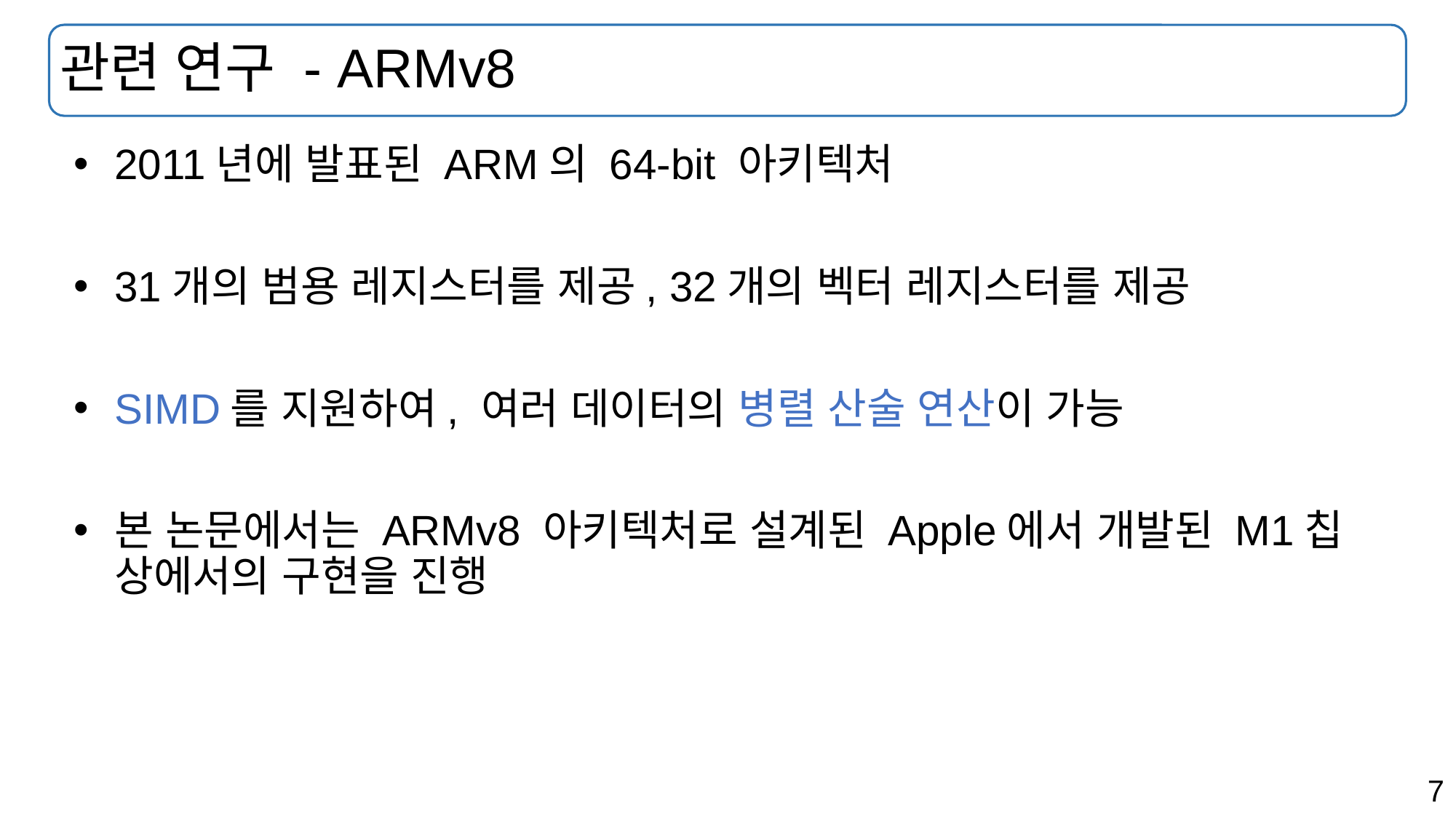

# 관련 연구 - ARMv8
2011년에 발표된 ARM의 64-bit 아키텍처

31개의 범용 레지스터를 제공, 32개의 벡터 레지스터를 제공

SIMD를 지원하여, 여러 데이터의 병렬 산술 연산이 가능

본 논문에서는 ARMv8 아키텍처로 설계된 Apple에서 개발된 M1칩 상에서의 구현을 진행